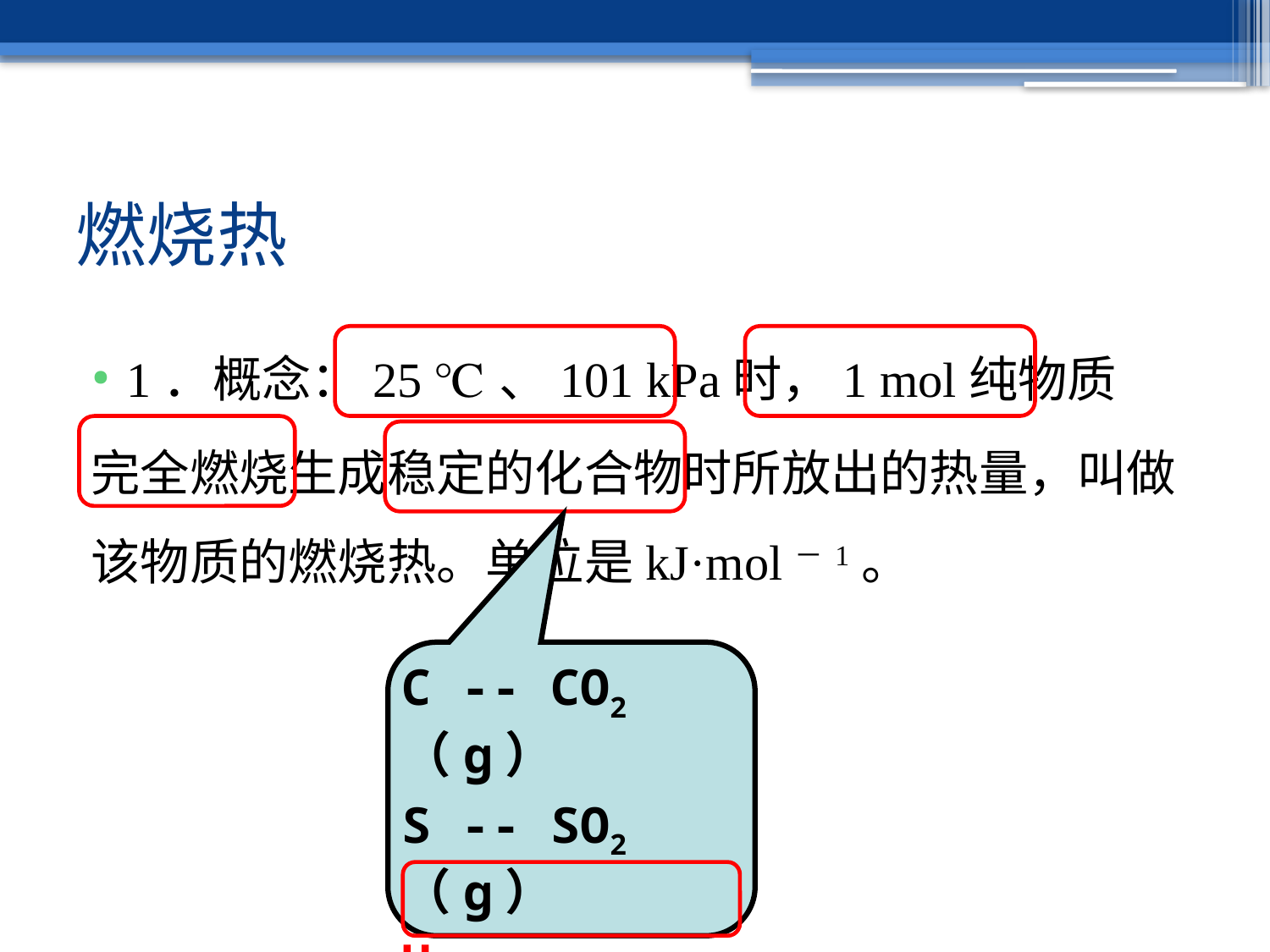

# 燃烧热
1．概念：25 ℃、101 kPa时，1 mol纯物质
完全燃烧生成稳定的化合物时所放出的热量，叫做该物质的燃烧热。单位是kJ·mol－1。

C -- CO2 （g）
S -- SO2 （g）
H -- H2O（l）
N – N2 （g）